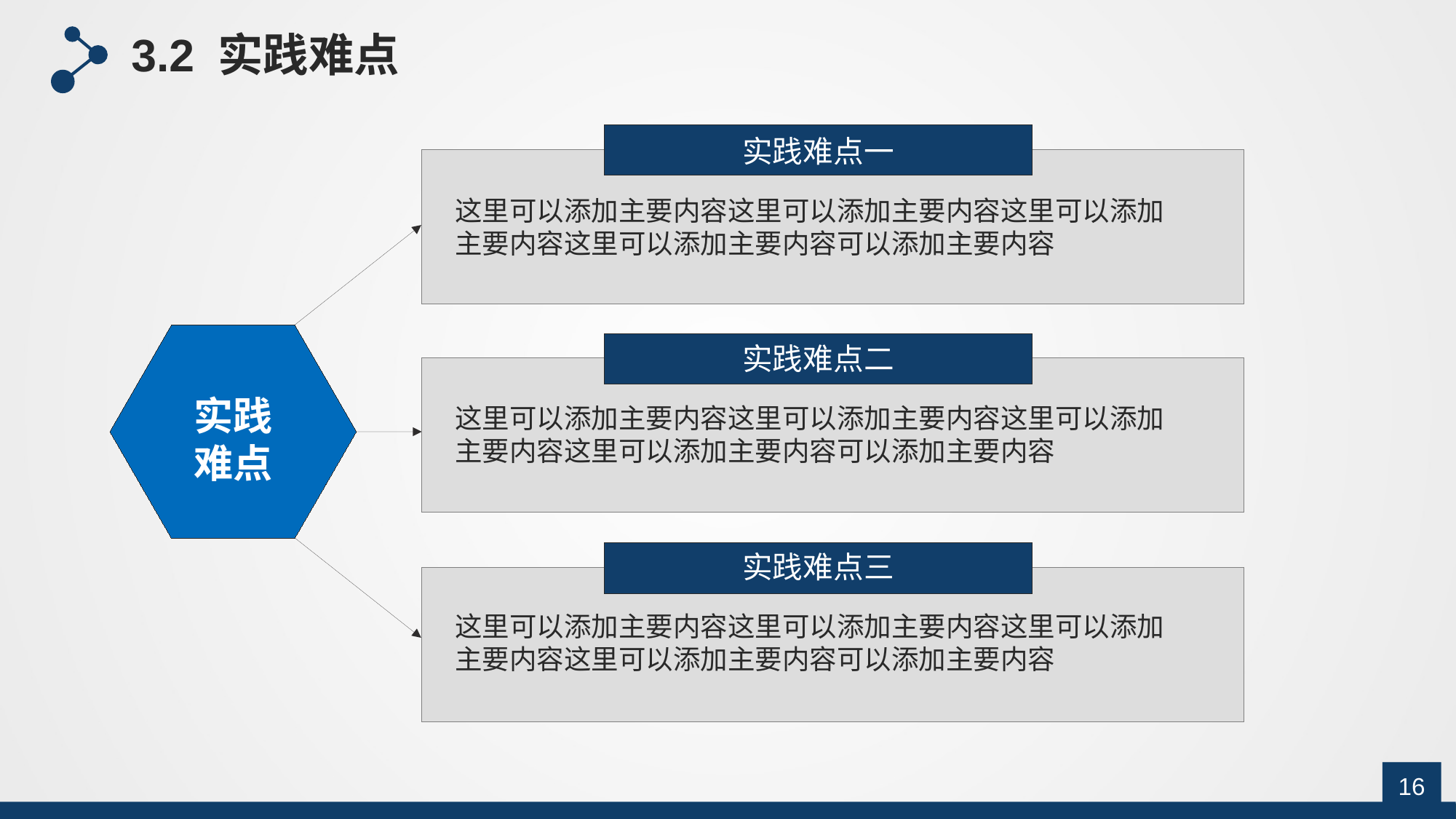

3.2 实践难点

实践难点一

这里可以添加主要内容这里可以添加主要内容这里可以添加主要内容这里可以添加主要内容可以添加主要内容

实践难点二

实践
难点
这里可以添加主要内容这里可以添加主要内容这里可以添加主要内容这里可以添加主要内容可以添加主要内容

实践难点三

这里可以添加主要内容这里可以添加主要内容这里可以添加主要内容这里可以添加主要内容可以添加主要内容